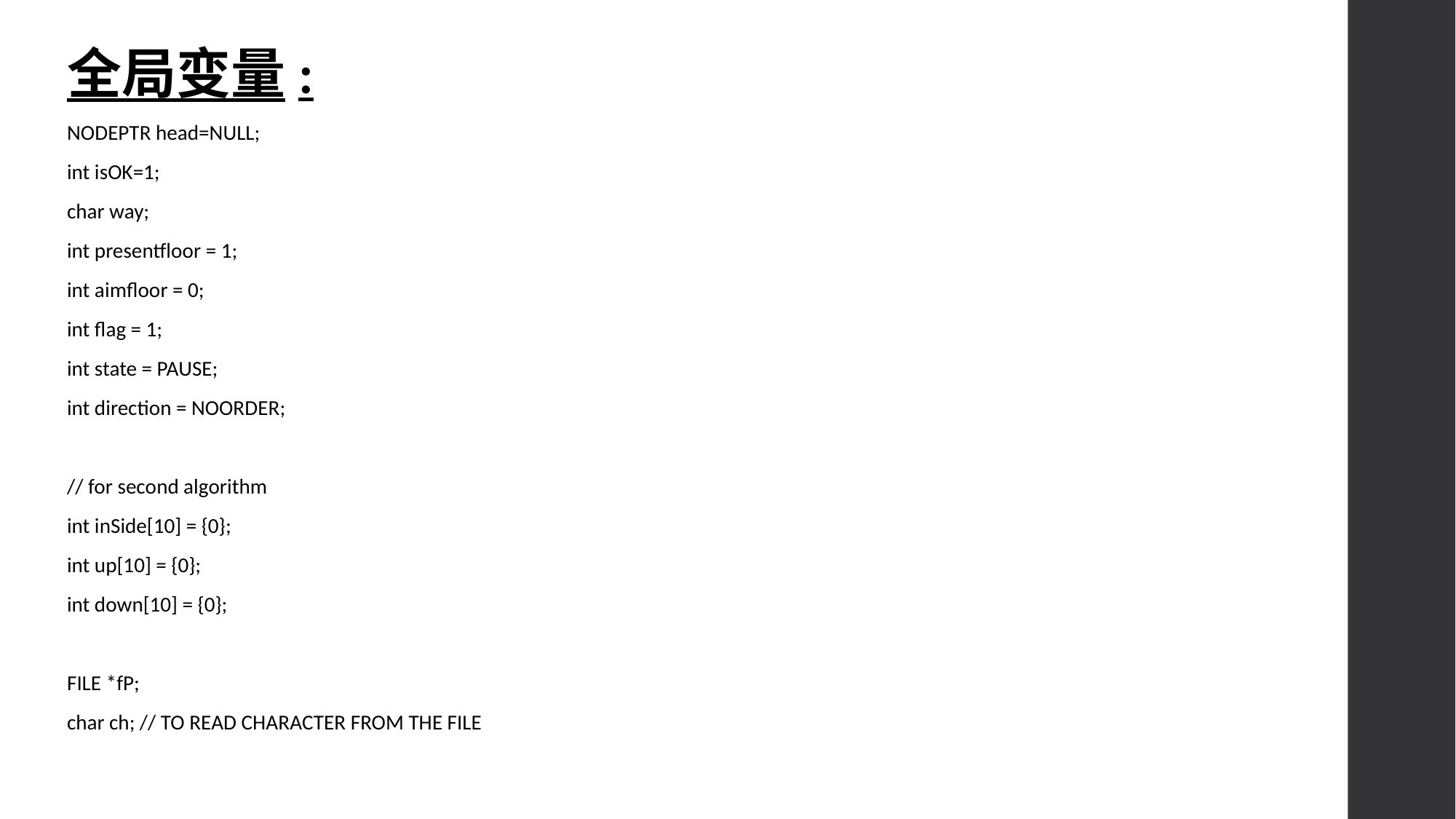

全局变量:
NODEPTR head=NULL;
int isOK=1;
char way;
int presentfloor = 1;
int aimfloor = 0;
int flag = 1;
int state = PAUSE;
int direction = NOORDER;

// for second algorithm
int inSide[10] = {0};
int up[10] = {0};
int down[10] = {0};

FILE *fP;
char ch; // TO READ CHARACTER FROM THE FILE